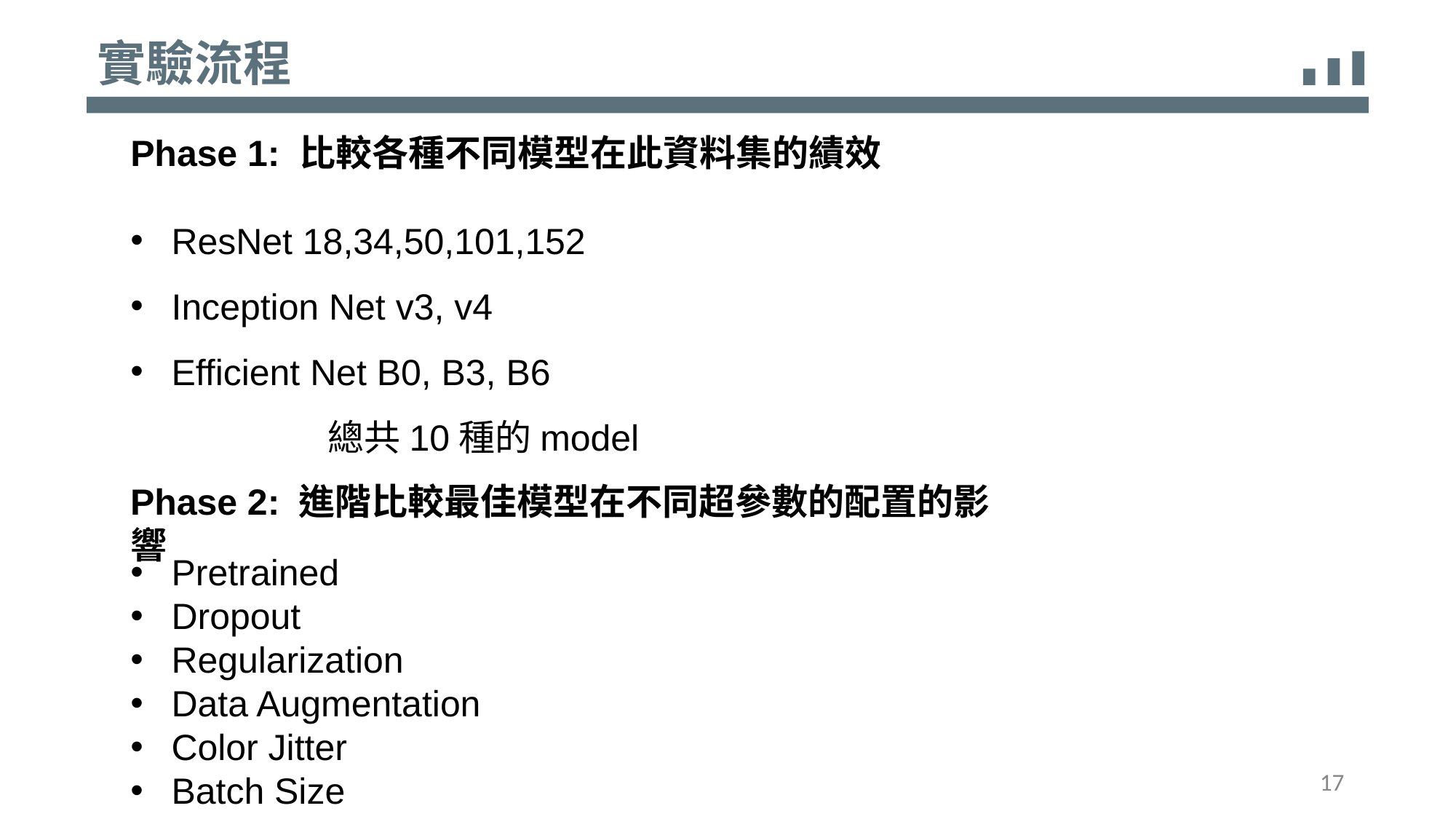

實驗流程

Phase 1: 比較各種不同模型在此資料集的績效
ResNet 18,34,50,101,152
Inception Net v3, v4
Efficient Net B0, B3, B6
總共10種的model
Phase 2: 進階比較最佳模型在不同超參數的配置的影響
Pretrained
Dropout
Regularization
Data Augmentation
Color Jitter
Batch Size

17